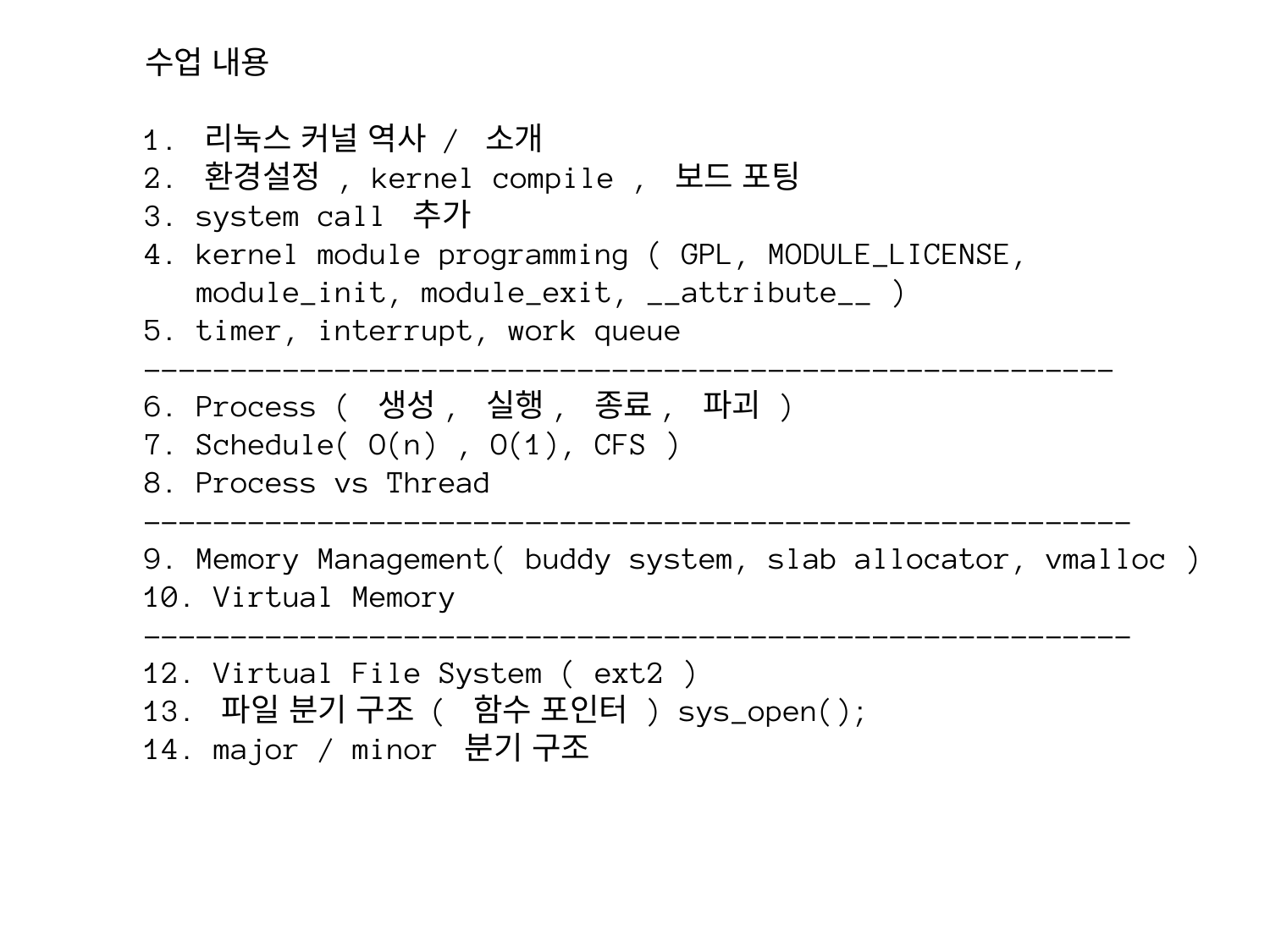

수업 내용

1. 리눅스 커널 역사 / 소개
2. 환경설정 , kernel compile , 보드 포팅
3. system call 추가
4. kernel module programming ( GPL, MODULE_LICENSE,
   module_init, module_exit, __attribute__ )
5. timer, interrupt, work queue
--------------------------------------------------------
6. Process ( 생성, 실행, 종료, 파괴 )
7. Schedule( O(n) , O(1), CFS )
8. Process vs Thread
---------------------------------------------------------
9. Memory Management( buddy system, slab allocator, vmalloc )
10. Virtual Memory
---------------------------------------------------------
12. Virtual File System ( ext2 )
13. 파일 분기 구조 ( 함수 포인터 ) sys_open();
14. major / minor 분기 구조